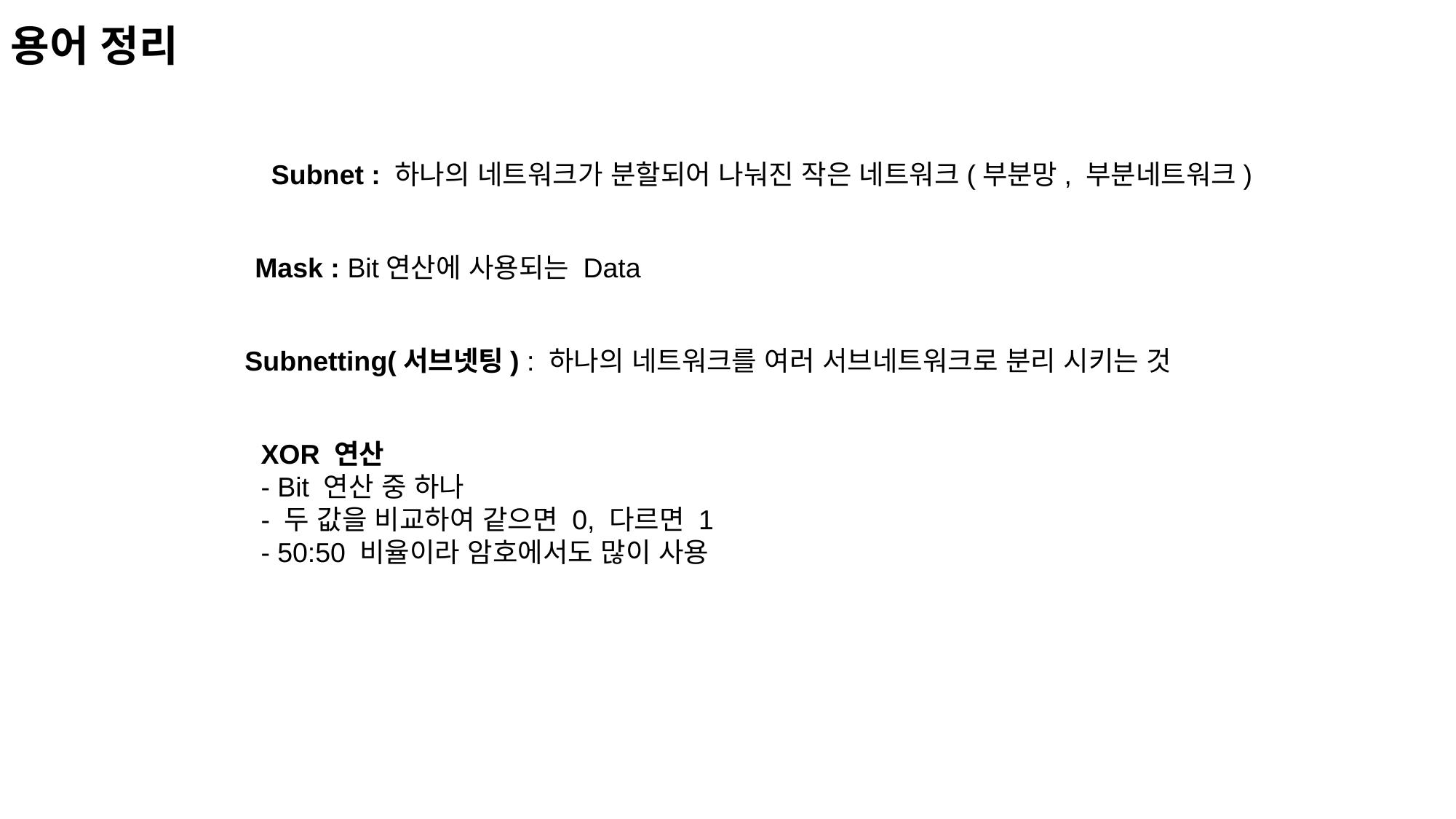

용어 정리
Subnet : 하나의 네트워크가 분할되어 나눠진 작은 네트워크(부분망, 부분네트워크)
Mask : Bit연산에 사용되는 Data
Subnetting(서브넷팅) : 하나의 네트워크를 여러 서브네트워크로 분리 시키는 것
XOR 연산
- Bit 연산 중 하나
- 두 값을 비교하여 같으면 0, 다르면 1
- 50:50 비율이라 암호에서도 많이 사용